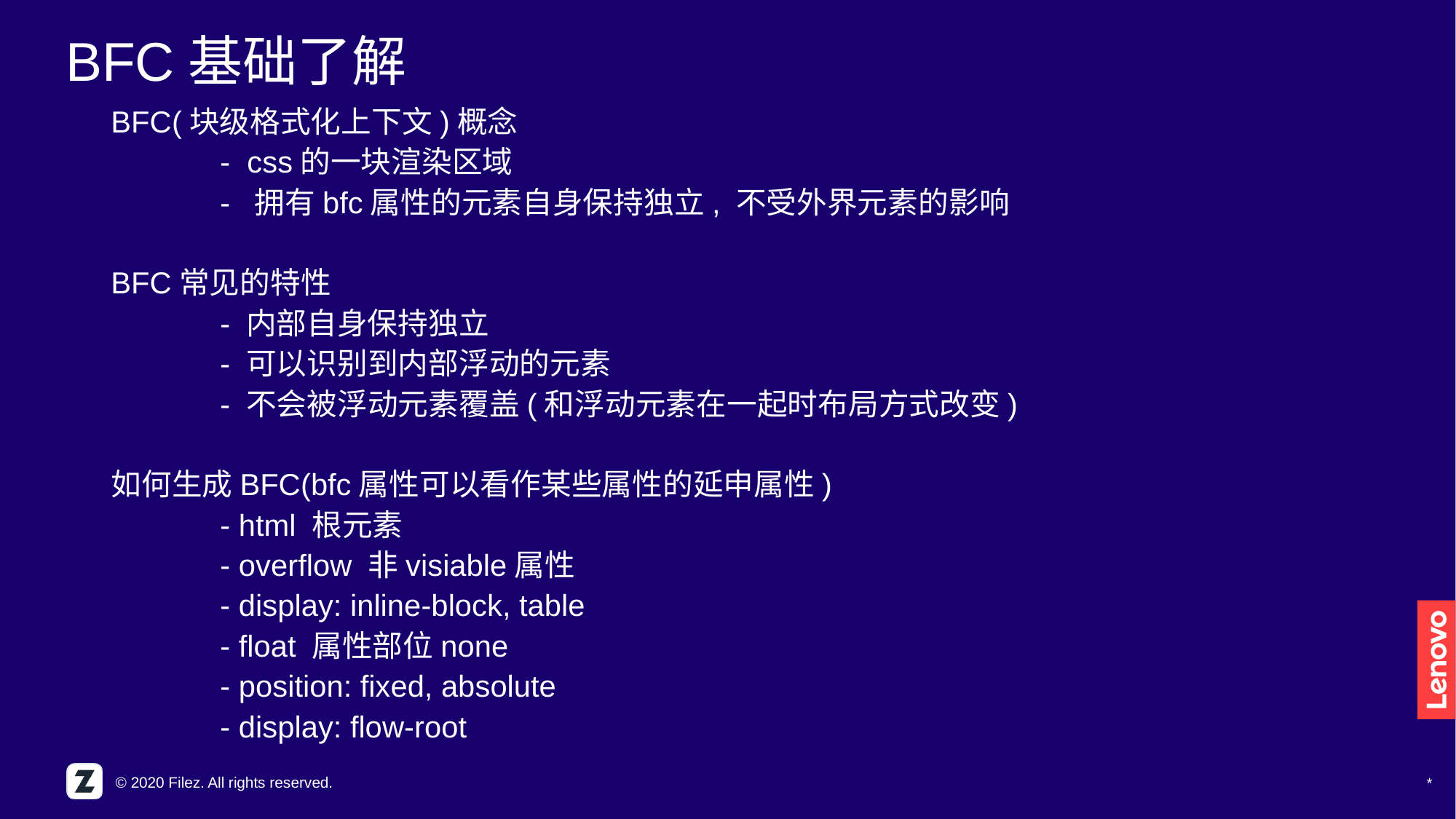

BFC基础了解
BFC(块级格式化上下文)概念
	-  css的一块渲染区域
	-  拥有bfc属性的元素自身保持独立, 不受外界元素的影响

BFC常见的特性
	- 内部自身保持独立
	- 可以识别到内部浮动的元素
	- 不会被浮动元素覆盖(和浮动元素在一起时布局方式改变)

如何生成BFC(bfc属性可以看作某些属性的延申属性)
	- html 根元素
	- overflow 非visiable属性
	- display: inline-block, table
	- float 属性部位none
	- position: fixed, absolute
	- display: flow-root

*